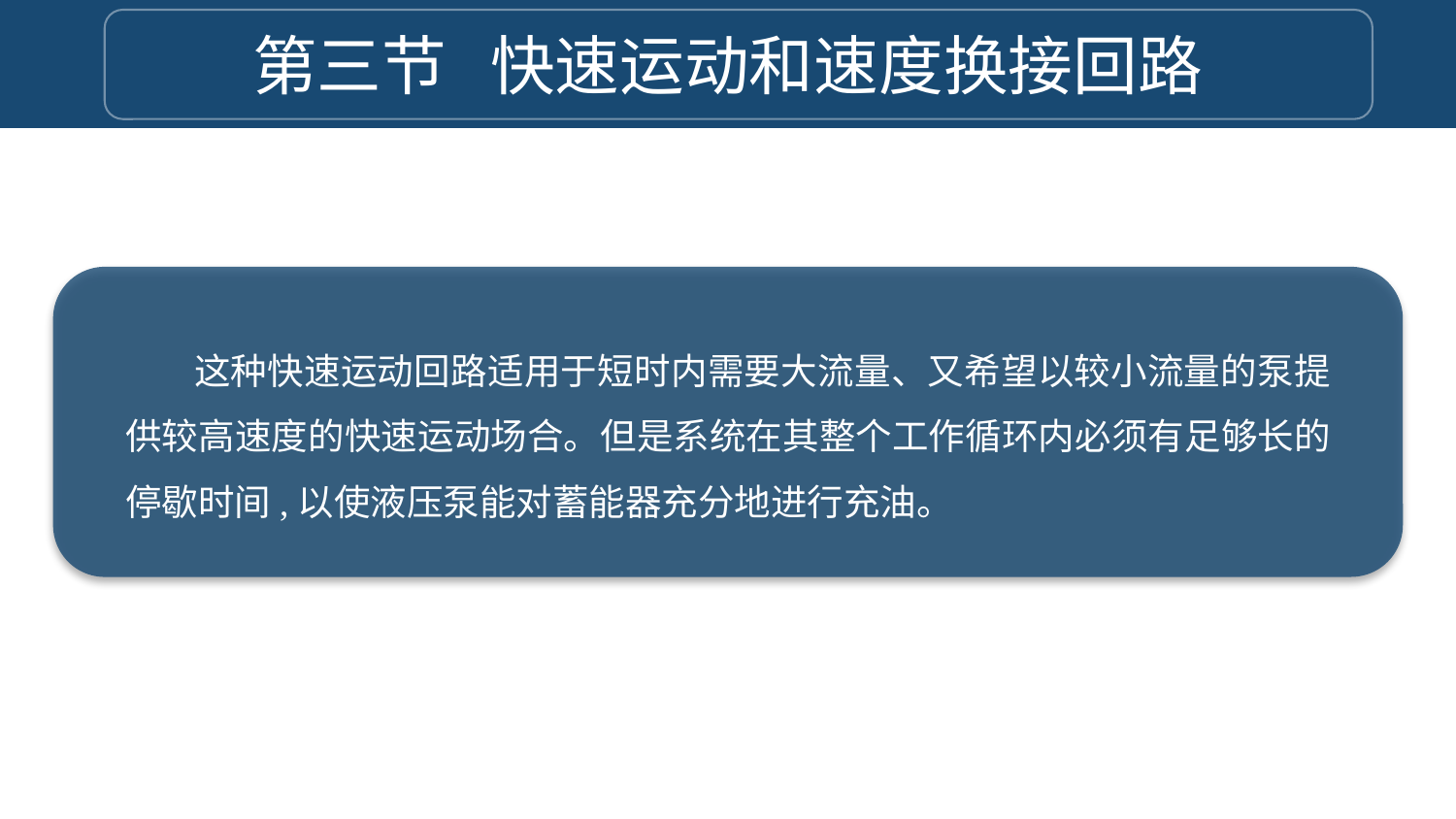

第三节   快速运动和速度换接回路

这种快速运动回路适用于短时内需要大流量、又希望以较小流量的泵提供较高速度的快速运动场合。但是系统在其整个工作循环内必须有足够长的停歇时间,以使液压泵能对蓄能器充分地进行充油。